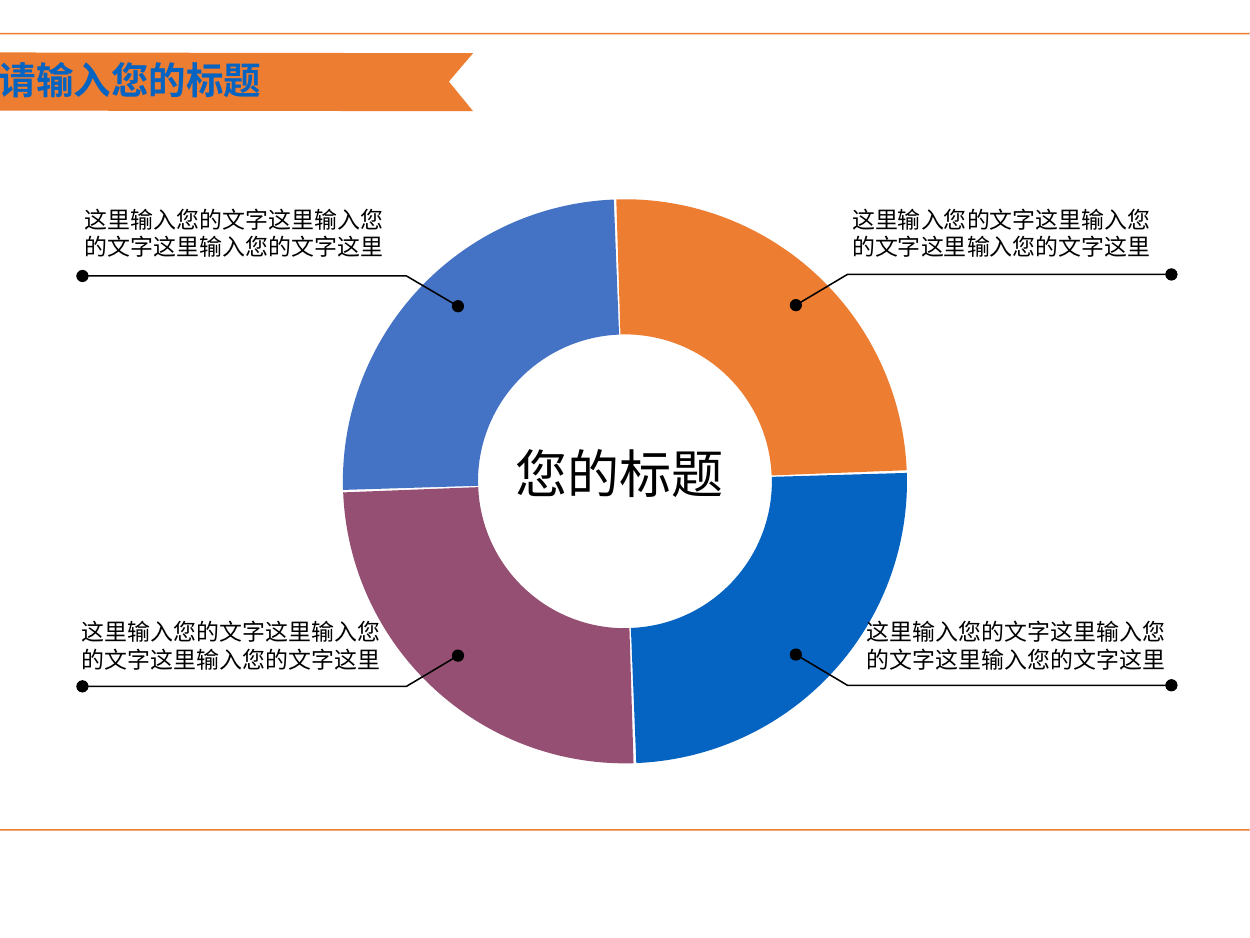

请输入您的标题

这里输入您的文字这里输入您的文字这里输入您的文字这里
这里输入您的文字这里输入您的文字这里输入您的文字这里

您的标题
这里输入您的文字这里输入您的文字这里输入您的文字这里
这里输入您的文字这里输入您的文字这里输入您的文字这里